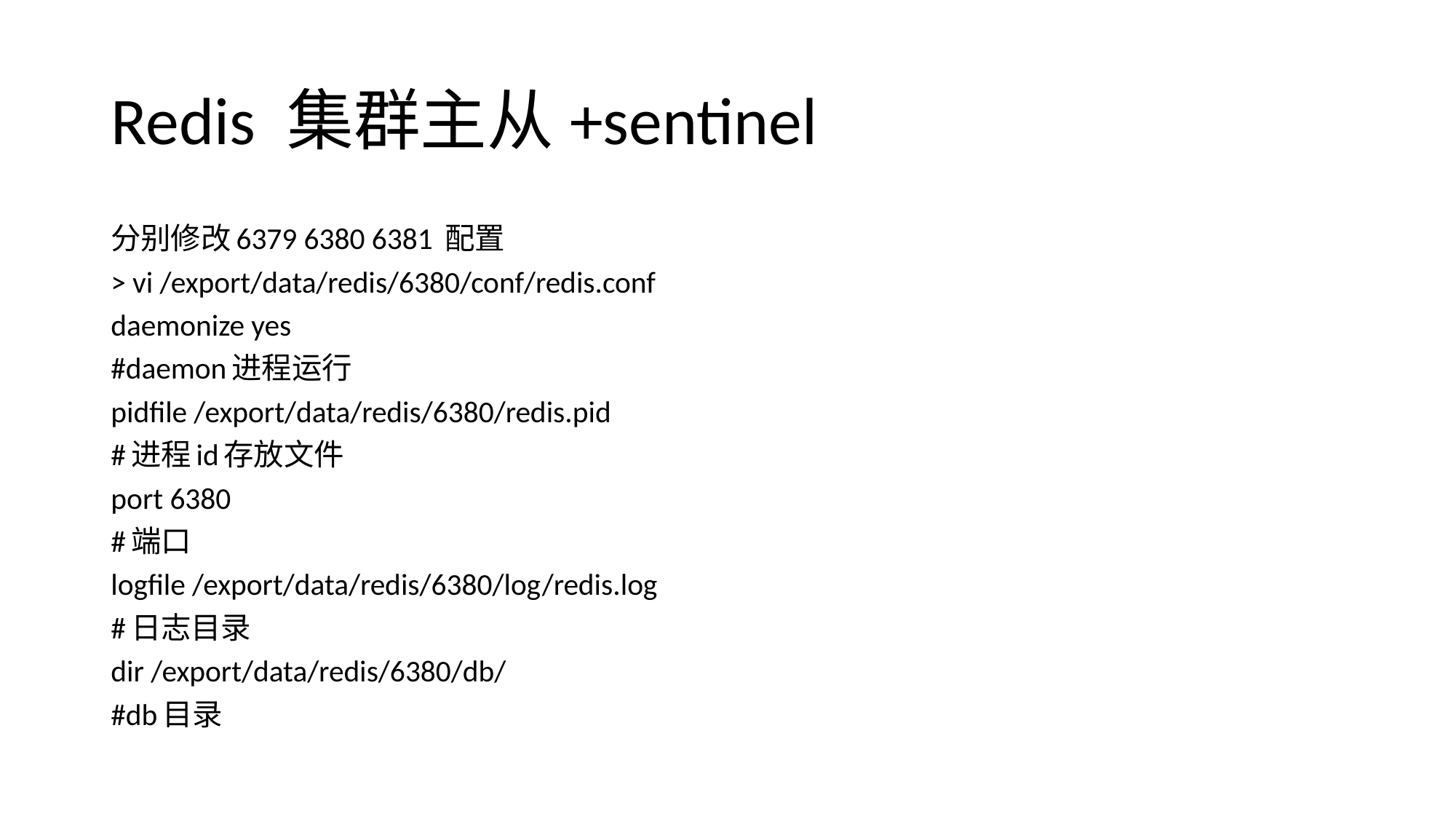

# Redis 集群主从+sentinel
分别修改6379 6380 6381 配置
> vi /export/data/redis/6380/conf/redis.conf
daemonize yes
#daemon进程运行
pidfile /export/data/redis/6380/redis.pid
#进程id存放文件
port 6380
#端口
logfile /export/data/redis/6380/log/redis.log
#日志目录
dir /export/data/redis/6380/db/
#db目录